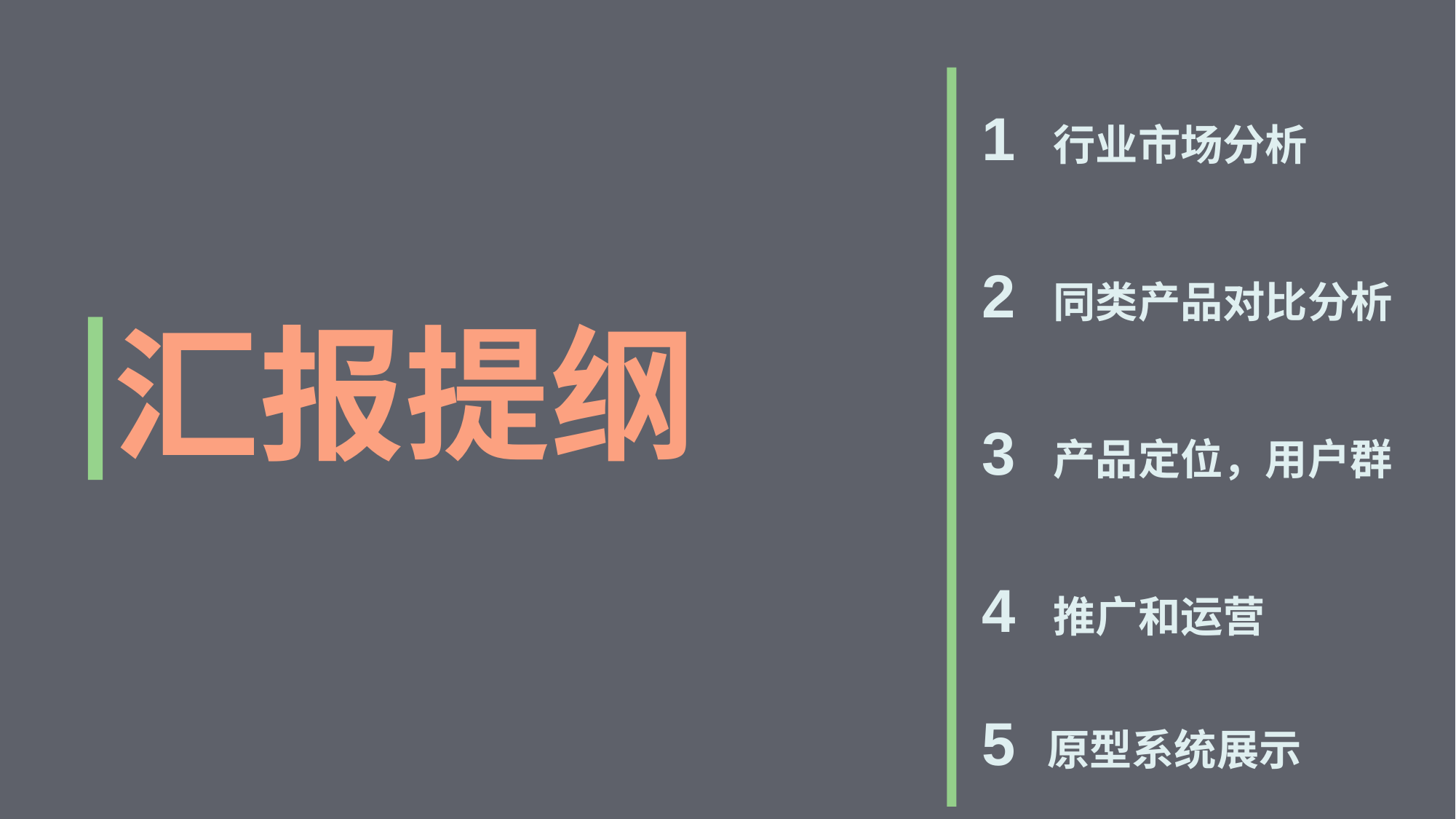

1 行业市场分析
2 同类产品对比分析
3 产品定位，用户群
4 推广和运营
5 原型系统展示

汇报提纲